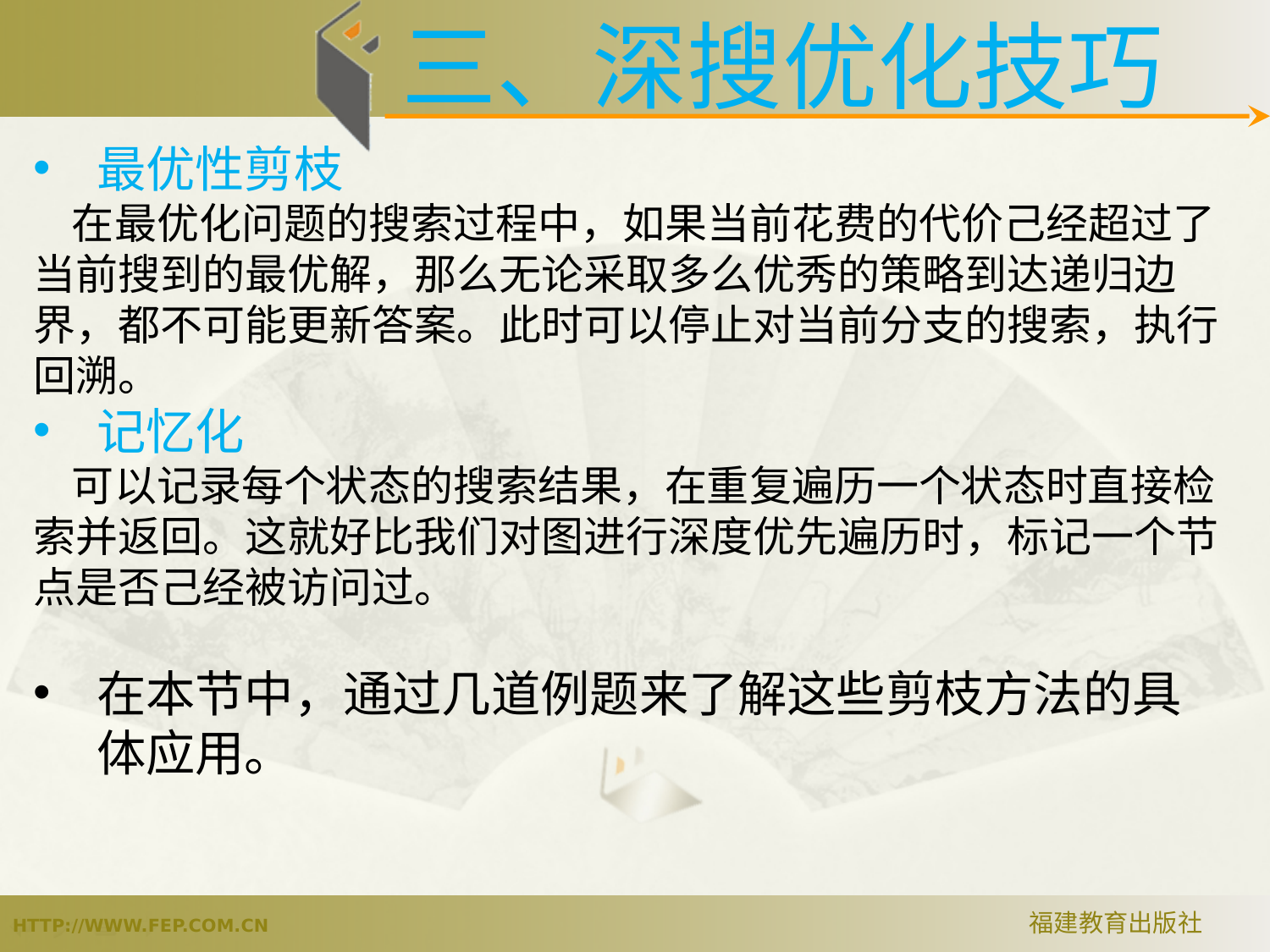

三、深搜优化技巧
最优性剪枝
   在最优化问题的搜索过程中，如果当前花费的代价己经超过了当前搜到的最优解，那么无论采取多么优秀的策略到达递归边界，都不可能更新答案。此时可以停止对当前分支的搜索，执行回溯。
记忆化
   可以记录每个状态的搜索结果，在重复遍历一个状态时直接检索并返回。这就好比我们对图进行深度优先遍历时，标记一个节点是否己经被访问过。

在本节中，通过几道例题来了解这些剪枝方法的具体应用。